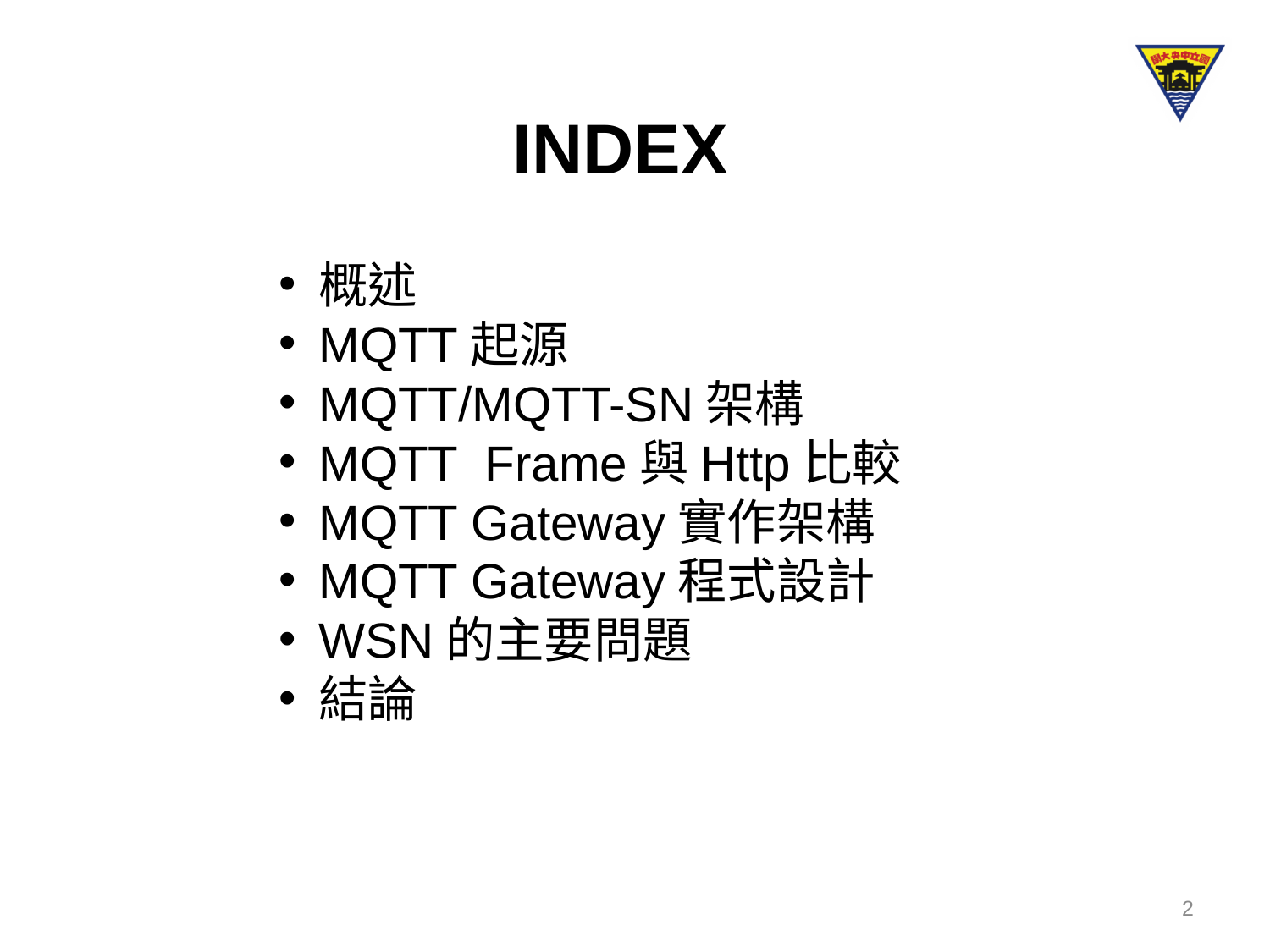

# INDEX
概述
MQTT起源
MQTT/MQTT-SN架構
MQTT  Frame與Http比較
MQTT Gateway實作架構
MQTT Gateway程式設計
WSN的主要問題
結論

2